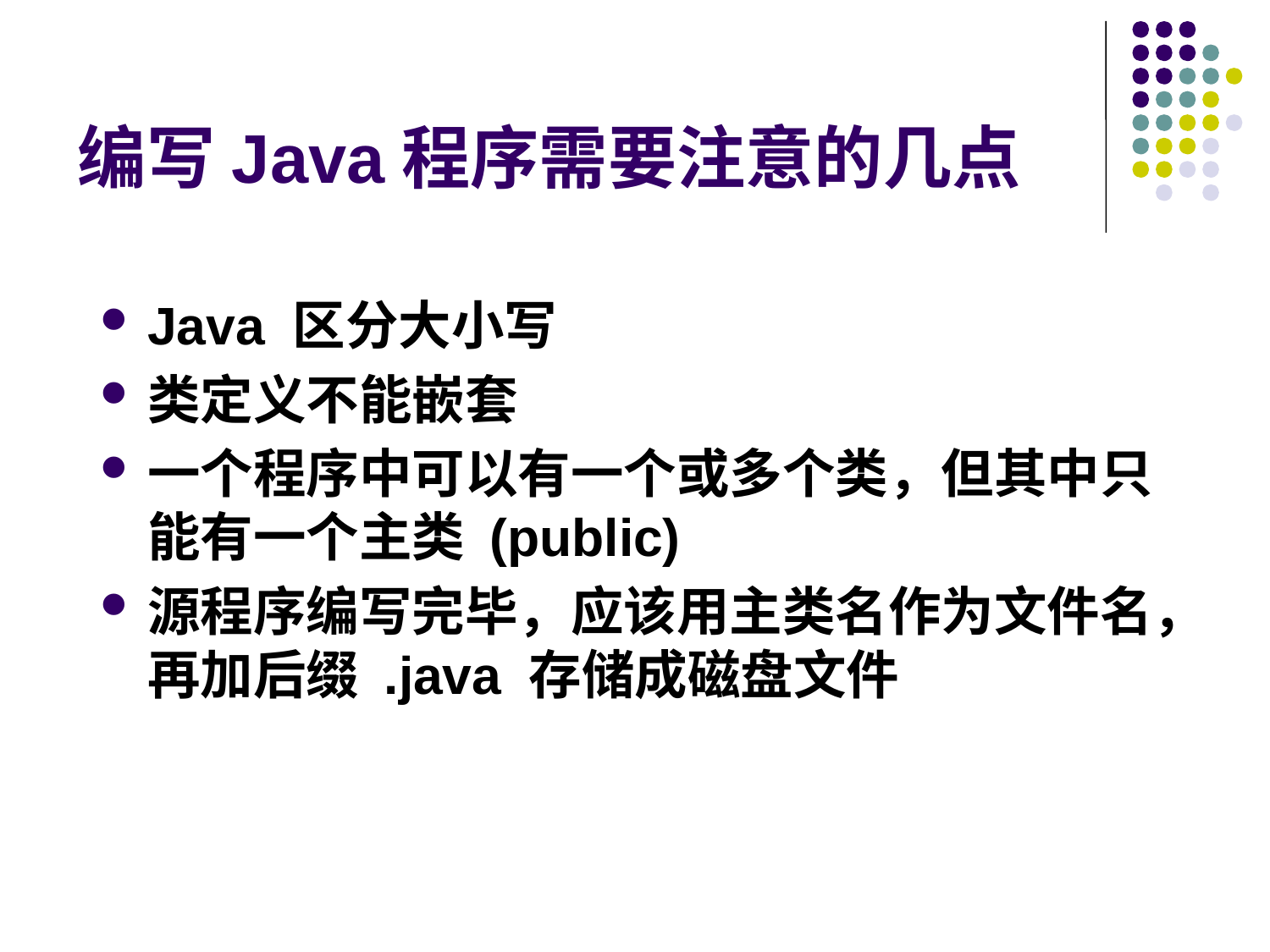

# 编写Java程序需要注意的几点
Java 区分大小写
类定义不能嵌套
一个程序中可以有一个或多个类，但其中只能有一个主类 (public)
源程序编写完毕，应该用主类名作为文件名，再加后缀 .java 存储成磁盘文件